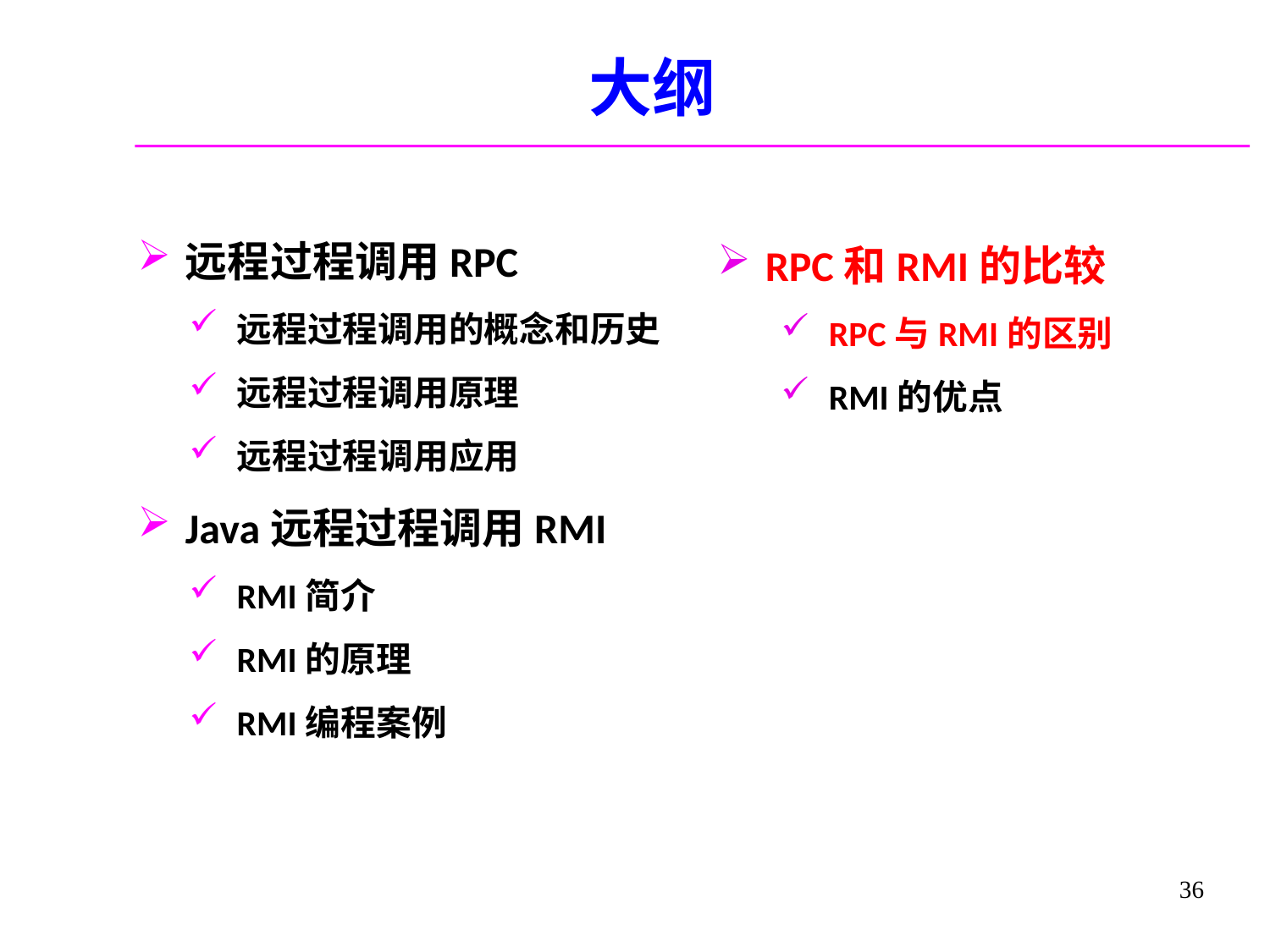

# 大纲
远程过程调用RPC
远程过程调用的概念和历史
远程过程调用原理
远程过程调用应用
Java远程过程调用RMI
RMI简介
RMI的原理
RMI编程案例

RPC和RMI的比较
RPC与RMI的区别
RMI的优点
36